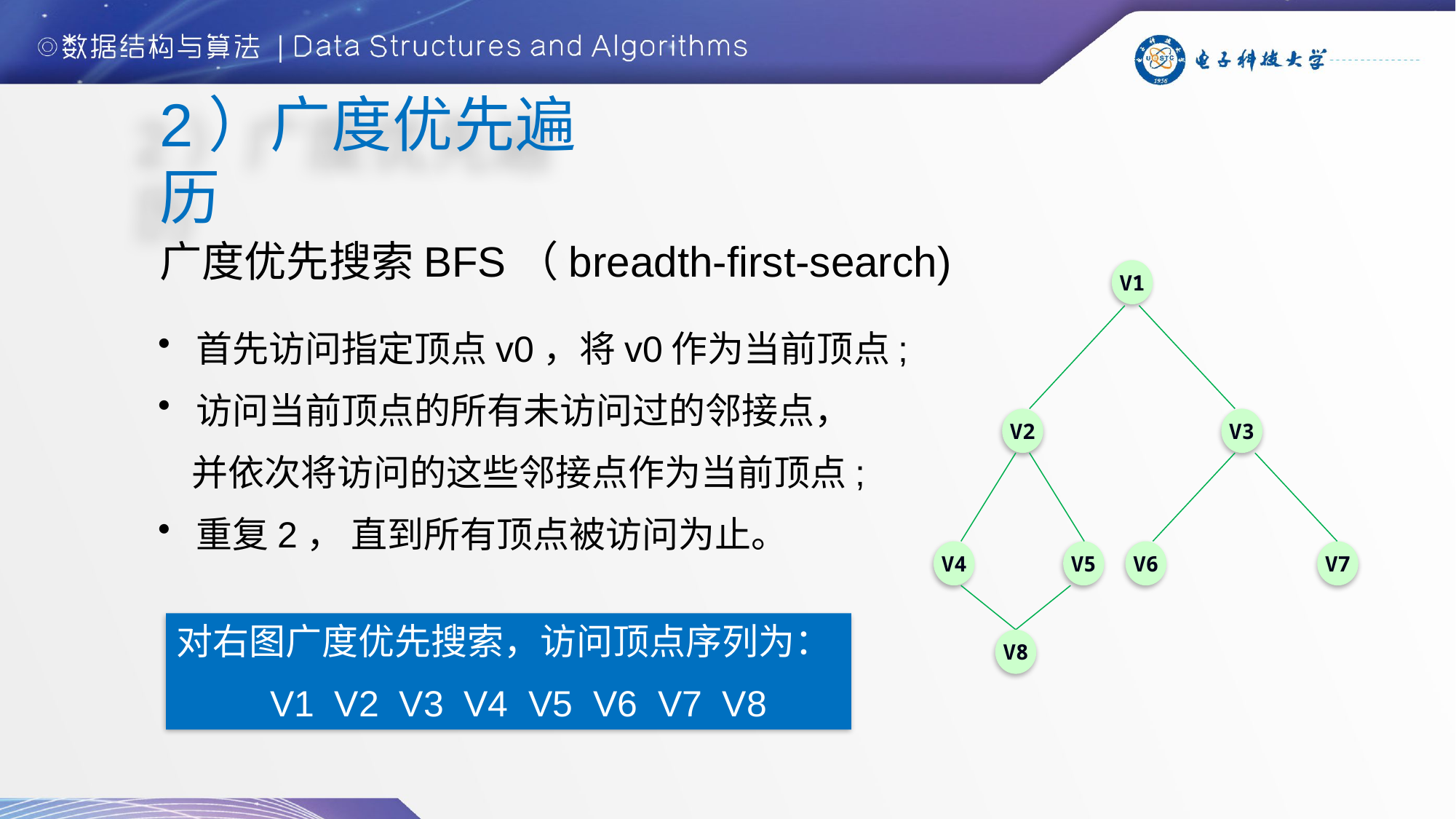

# 2）广度优先遍历
广度优先搜索BFS（breadth-first-search)
V1

V2
V3

V4
V5
V6
V7

V8

  首先访问指定顶点v0，将v0作为当前顶点;
  访问当前顶点的所有未访问过的邻接点，
   并依次将访问的这些邻接点作为当前顶点;
  重复2， 直到所有顶点被访问为止。
对右图广度优先搜索，访问顶点序列为：
  V1  V2  V3  V4  V5  V6  V7  V8